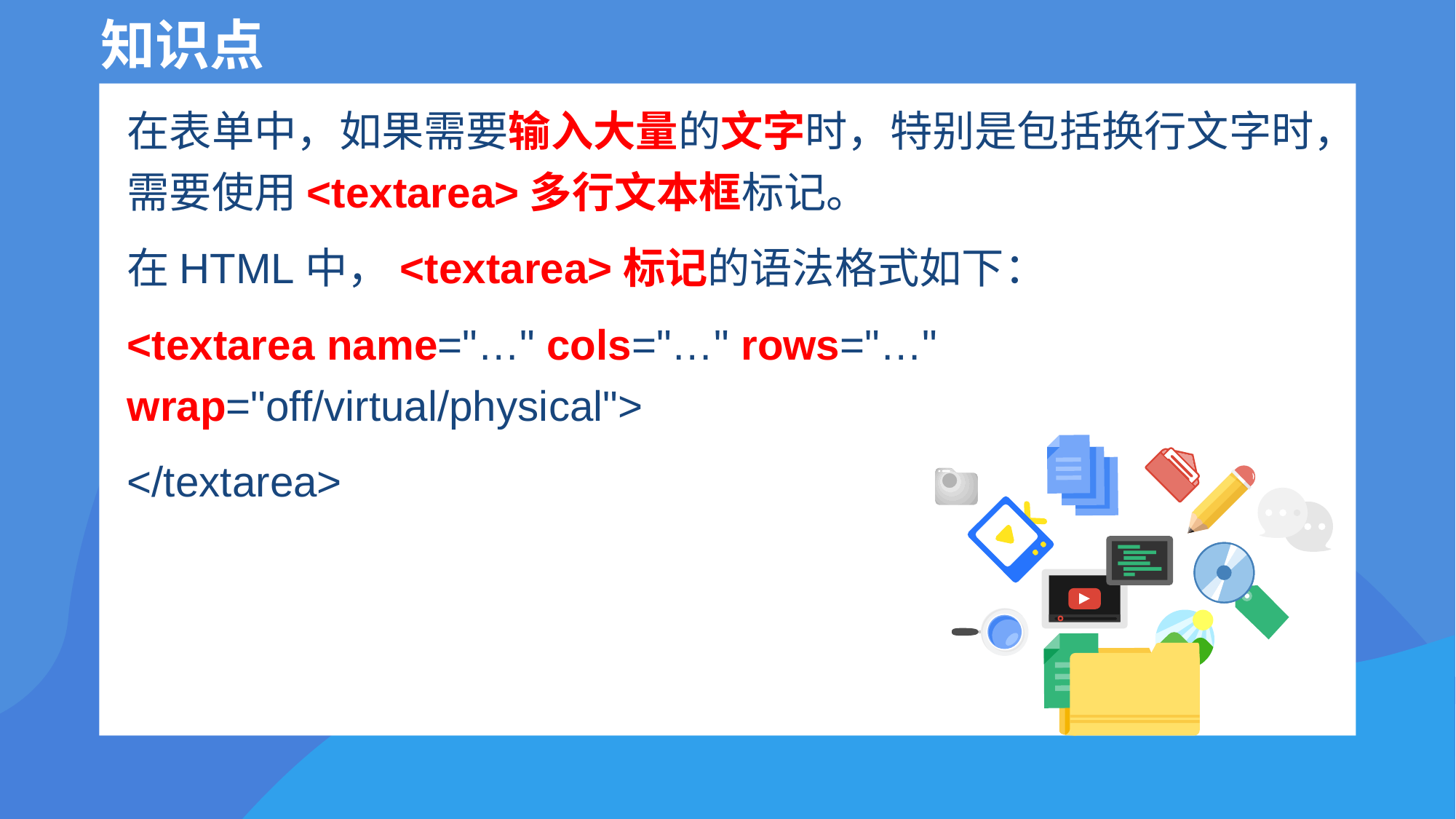

# 知识点
在表单中，如果需要输入大量的文字时，特别是包括换行文字时，需要使用<textarea>多行文本框标记。
在HTML中，<textarea>标记的语法格式如下：
<textarea name="…" cols="…" rows="…" wrap="off/virtual/physical">
</textarea>